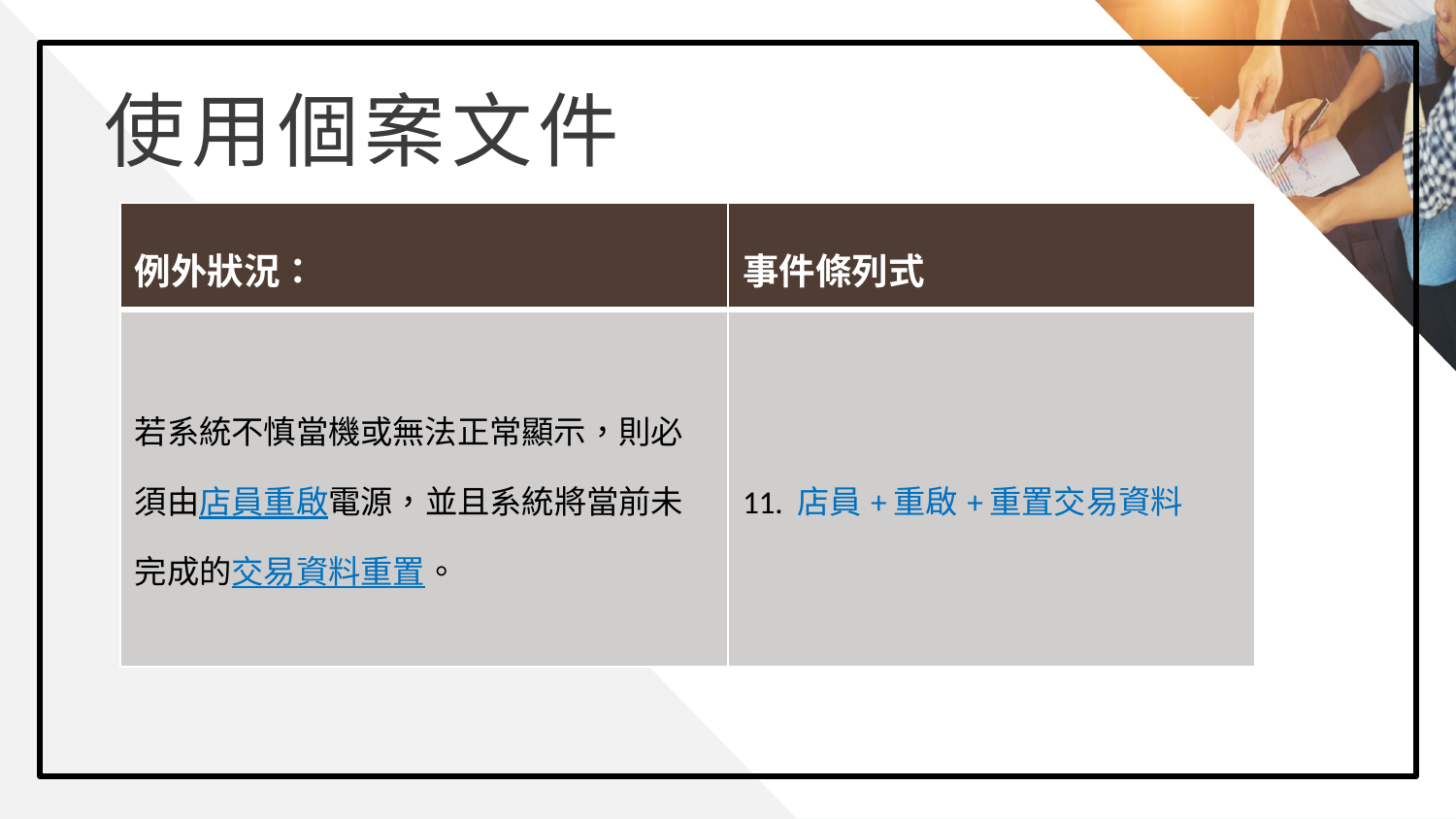

使用個案文件
| 例外狀況： | 事件條列式 |
| --- | --- |
| 若系統不慎當機或無法正常顯示，則必須由店員重啟電源，並且系統將當前未完成的交易資料重置。 | 11. 店員+重啟+重置交易資料 |